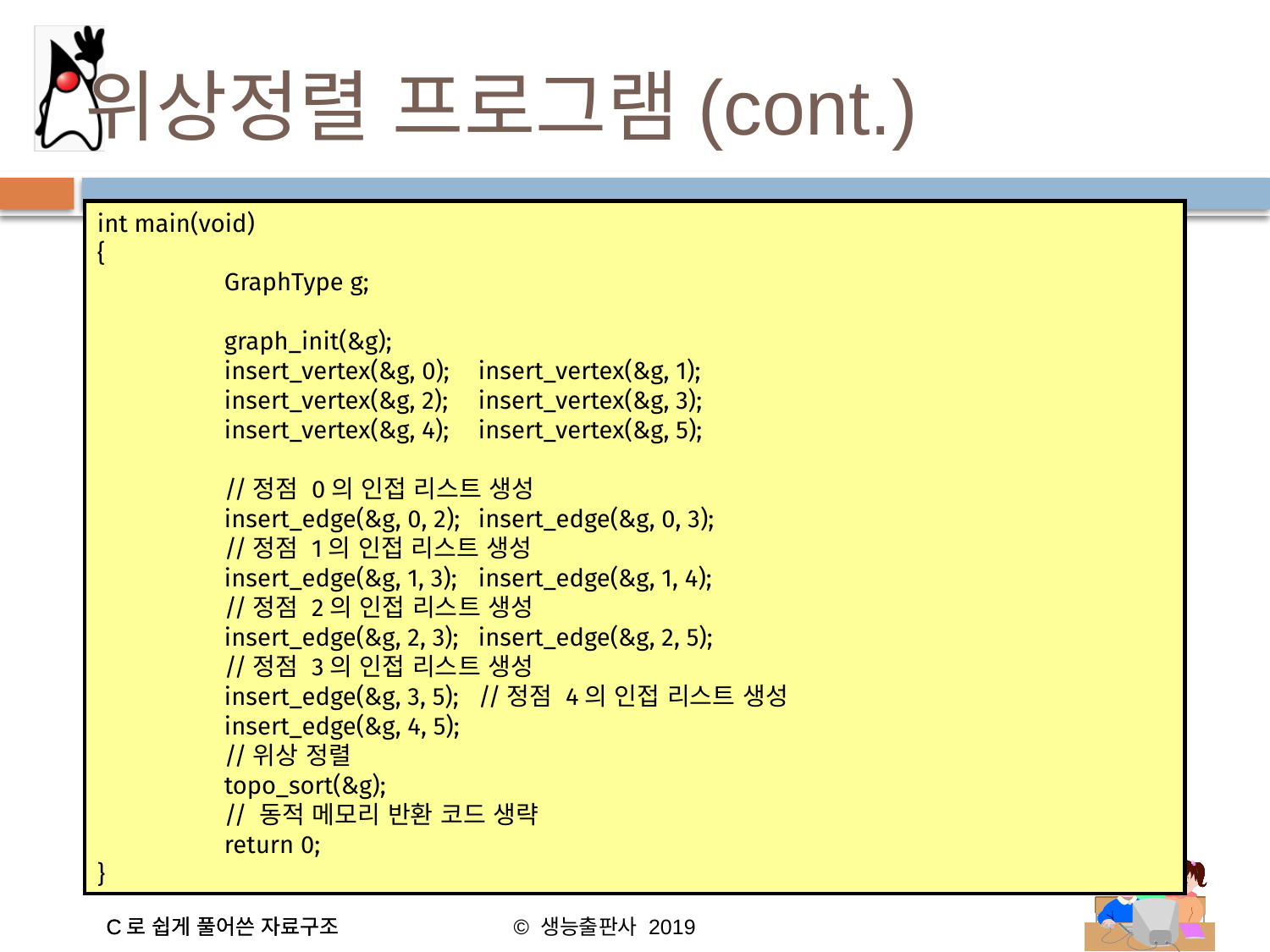

# 위상정렬 프로그램(cont.)
int main(void)
{
	GraphType g;

	graph_init(&g);
	insert_vertex(&g, 0);	insert_vertex(&g, 1);
	insert_vertex(&g, 2);	insert_vertex(&g, 3);
	insert_vertex(&g, 4);	insert_vertex(&g, 5);

	//정점 0의 인접 리스트 생성
	insert_edge(&g, 0, 2);	insert_edge(&g, 0, 3);
	//정점 1의 인접 리스트 생성
	insert_edge(&g, 1, 3);	insert_edge(&g, 1, 4);
	//정점 2의 인접 리스트 생성
	insert_edge(&g, 2, 3);	insert_edge(&g, 2, 5);
	//정점 3의 인접 리스트 생성
	insert_edge(&g, 3, 5);	//정점 4의 인접 리스트 생성
	insert_edge(&g, 4, 5);
	//위상 정렬
	topo_sort(&g);
	// 동적 메모리 반환 코드 생략
	return 0;
}